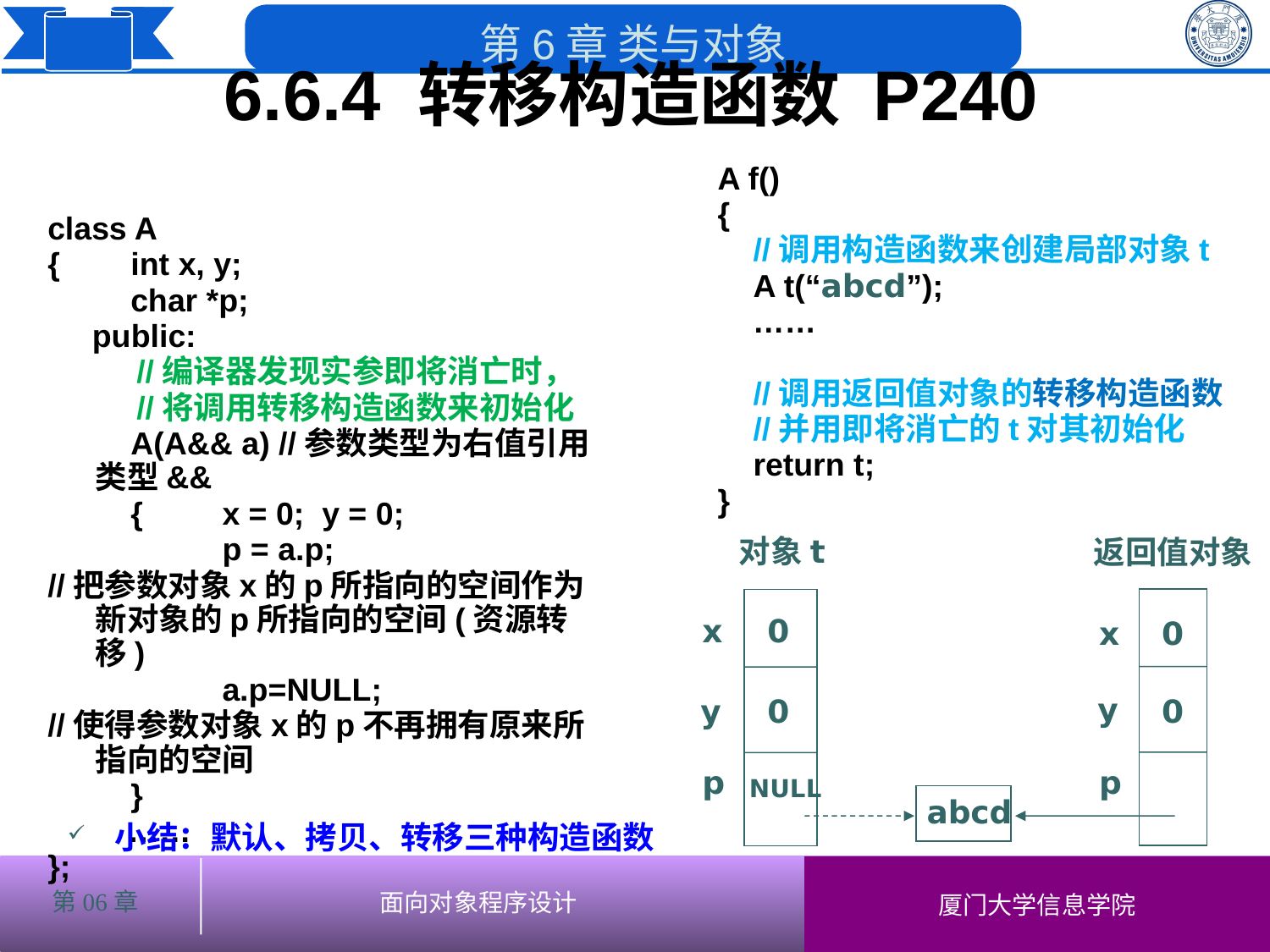

6.6.4 转移构造函数 P240
A f()
{
    //调用构造函数来创建局部对象t
    A t(“abcd”);
    ……

    //调用返回值对象的转移构造函数
    //并用即将消亡的t对其初始化
    return t;
}

# class A
{	    int x, y;
	    char *p;
     public:
          //编译器发现实参即将消亡时，
          //将调用转移构造函数来初始化
	    A(A&& a) //参数类型为右值引用类型&&
	    {	x = 0;  y = 0;
		p = a.p;
//把参数对象x的p所指向的空间作为新对象的p所指向的空间(资源转移)
		a.p=NULL;
//使得参数对象x的p不再拥有原来所指向的空间
	    }
         ……
};
对象t
返回值对象

x
0
x
0

y
0
0
y

p
p
NULL
abcd

小结：默认、拷贝、转移三种构造函数
23